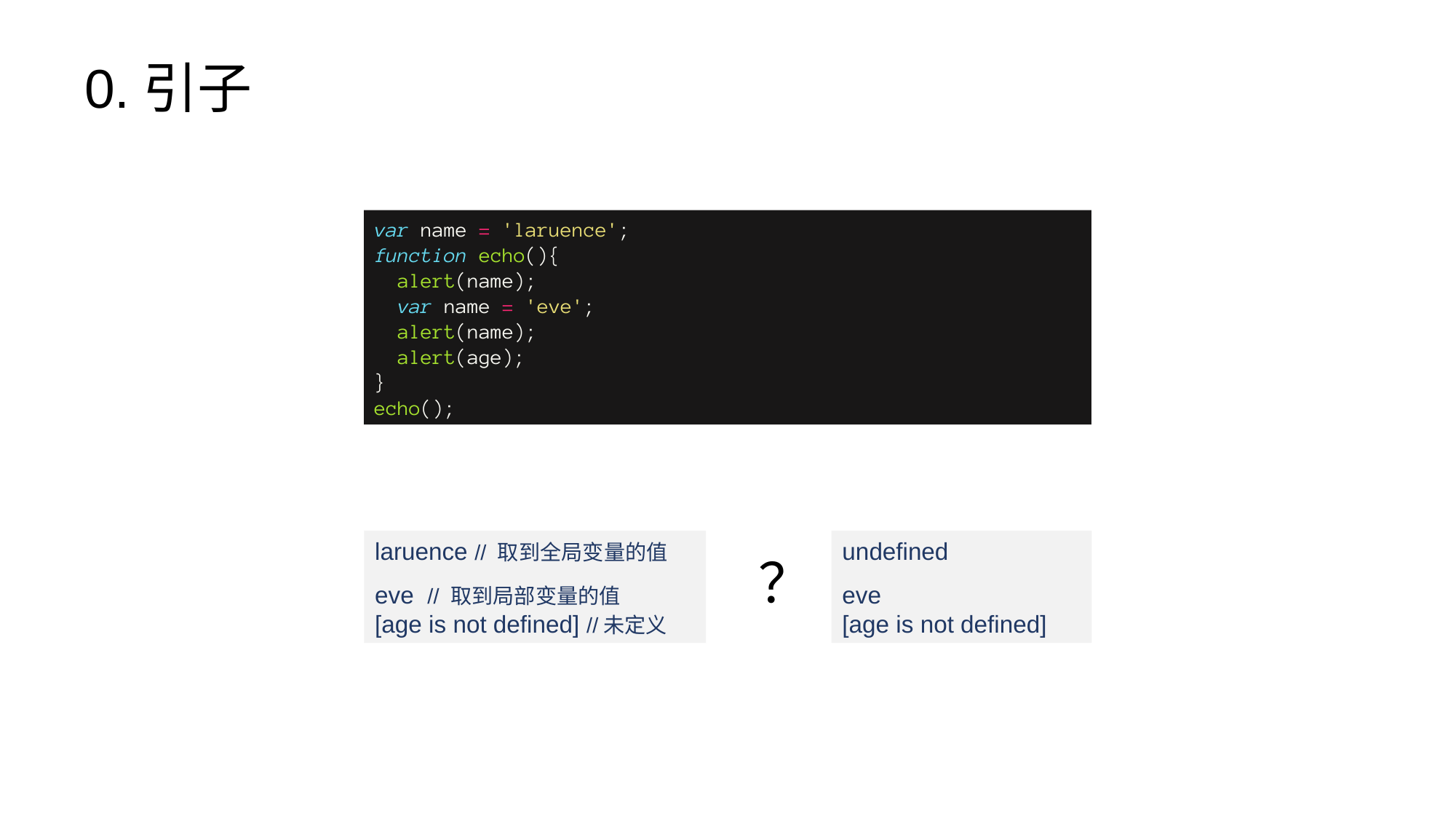

0.引子
var name = 'laruence';
function echo(){
  alert(name);
  var name = 'eve';
  alert(name);
  alert(age);
}
echo();
laruence // 取到全局变量的值
eve  // 取到局部变量的值
[age is not defined] //未定义
undefined
eve
[age is not defined]
？